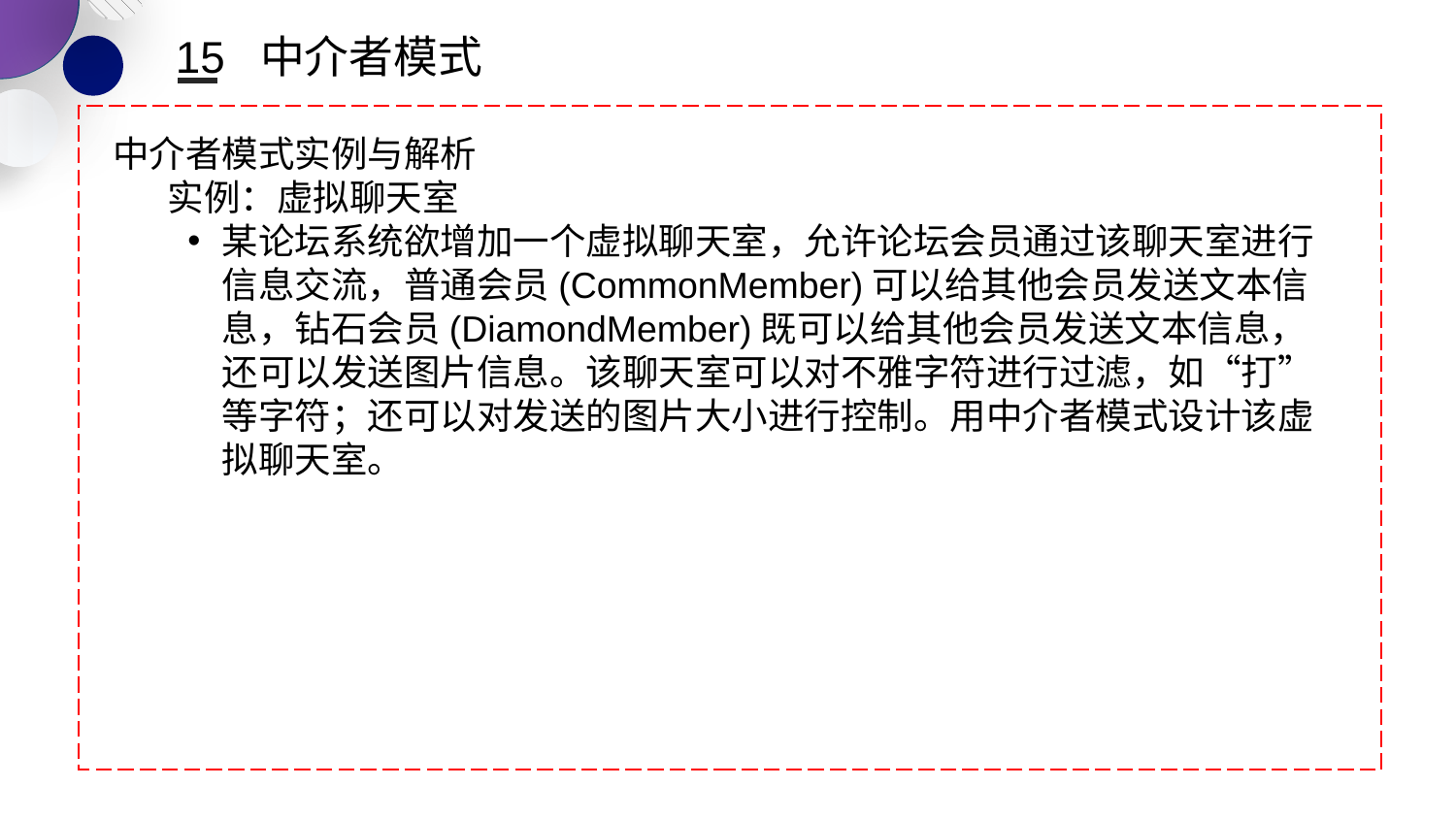

15  中介者模式

中介者模式实例与解析
实例：虚拟聊天室
某论坛系统欲增加一个虚拟聊天室，允许论坛会员通过该聊天室进行信息交流，普通会员(CommonMember)可以给其他会员发送文本信息，钻石会员(DiamondMember)既可以给其他会员发送文本信息，还可以发送图片信息。该聊天室可以对不雅字符进行过滤，如“打”等字符；还可以对发送的图片大小进行控制。用中介者模式设计该虚拟聊天室。